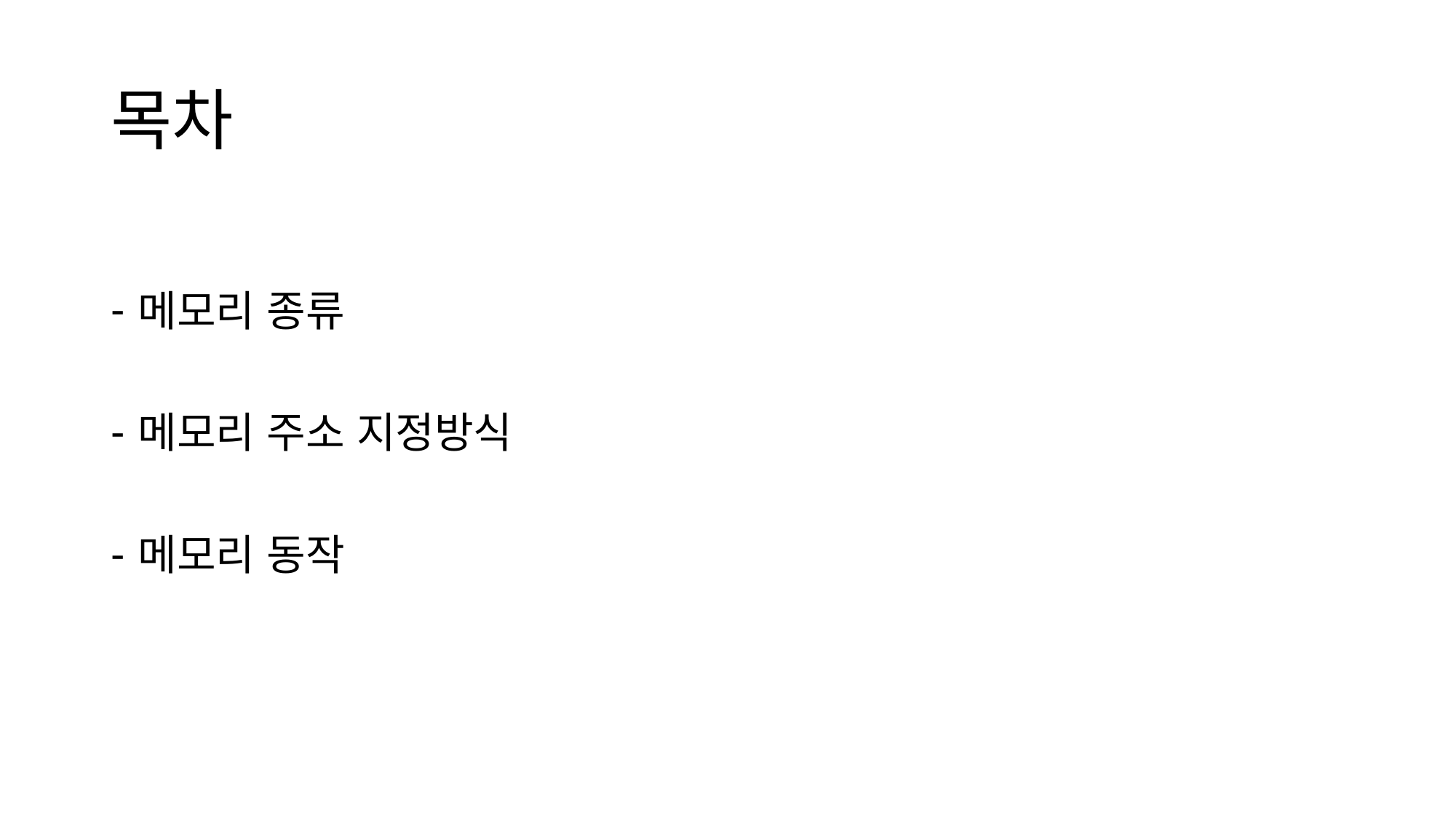

# 목차

메모리 종류

메모리 주소 지정방식

메모리 동작